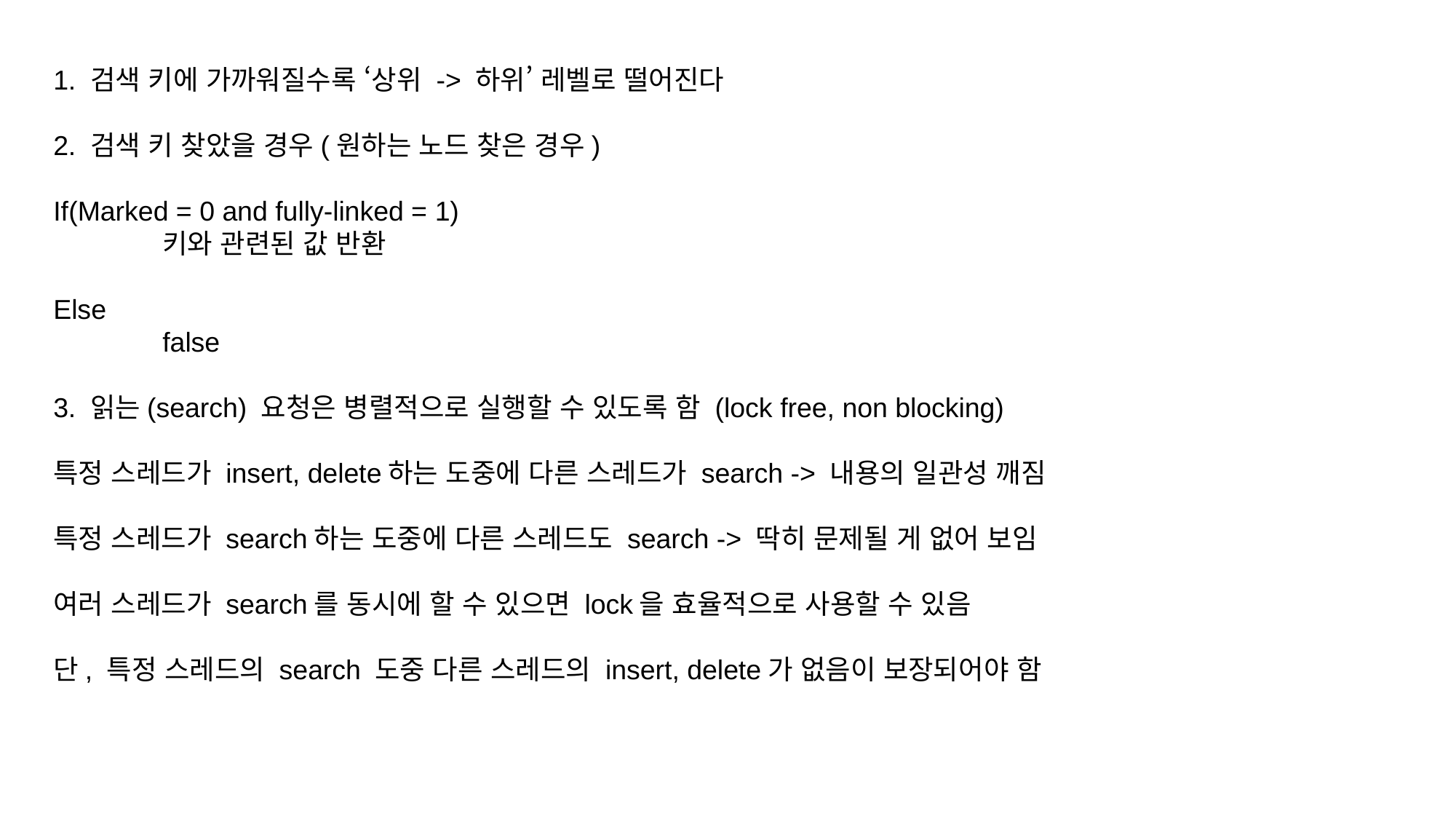

1. 검색 키에 가까워질수록 ‘상위 -> 하위’ 레벨로 떨어진다

2. 검색 키 찾았을 경우(원하는 노드 찾은 경우)

If(Marked = 0 and fully-linked = 1)
	키와 관련된 값 반환

Else
	false

3. 읽는(search) 요청은 병렬적으로 실행할 수 있도록 함 (lock free, non blocking)

특정 스레드가 insert, delete하는 도중에 다른 스레드가 search -> 내용의 일관성 깨짐

특정 스레드가 search하는 도중에 다른 스레드도 search -> 딱히 문제될 게 없어 보임

여러 스레드가 search를 동시에 할 수 있으면 lock을 효율적으로 사용할 수 있음

단, 특정 스레드의 search 도중 다른 스레드의 insert, delete가 없음이 보장되어야 함